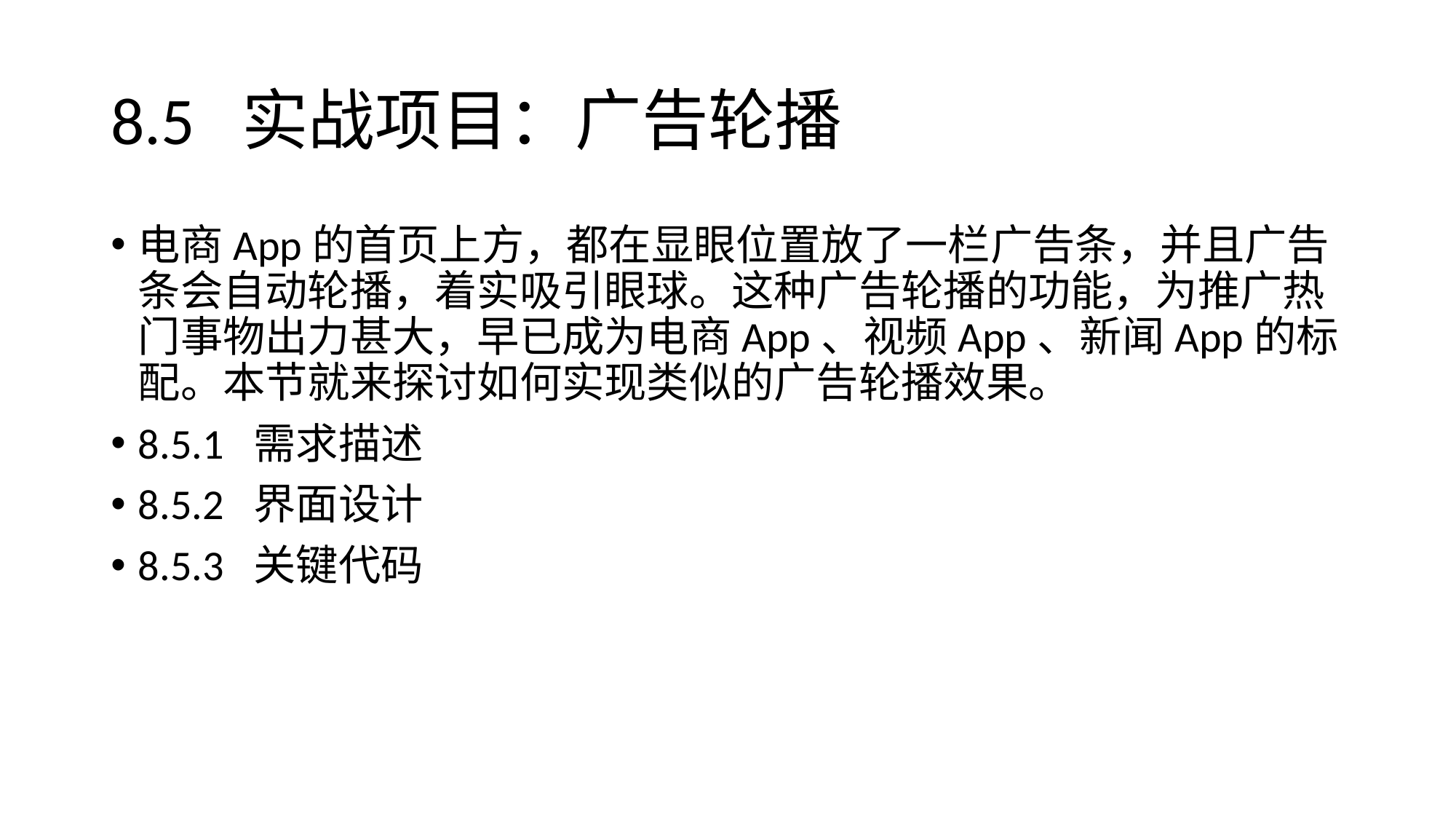

# 8.5  实战项目：广告轮播
电商App的首页上方，都在显眼位置放了一栏广告条，并且广告条会自动轮播，着实吸引眼球。这种广告轮播的功能，为推广热门事物出力甚大，早已成为电商App、视频App、新闻App的标配。本节就来探讨如何实现类似的广告轮播效果。
8.5.1  需求描述
8.5.2  界面设计
8.5.3  关键代码